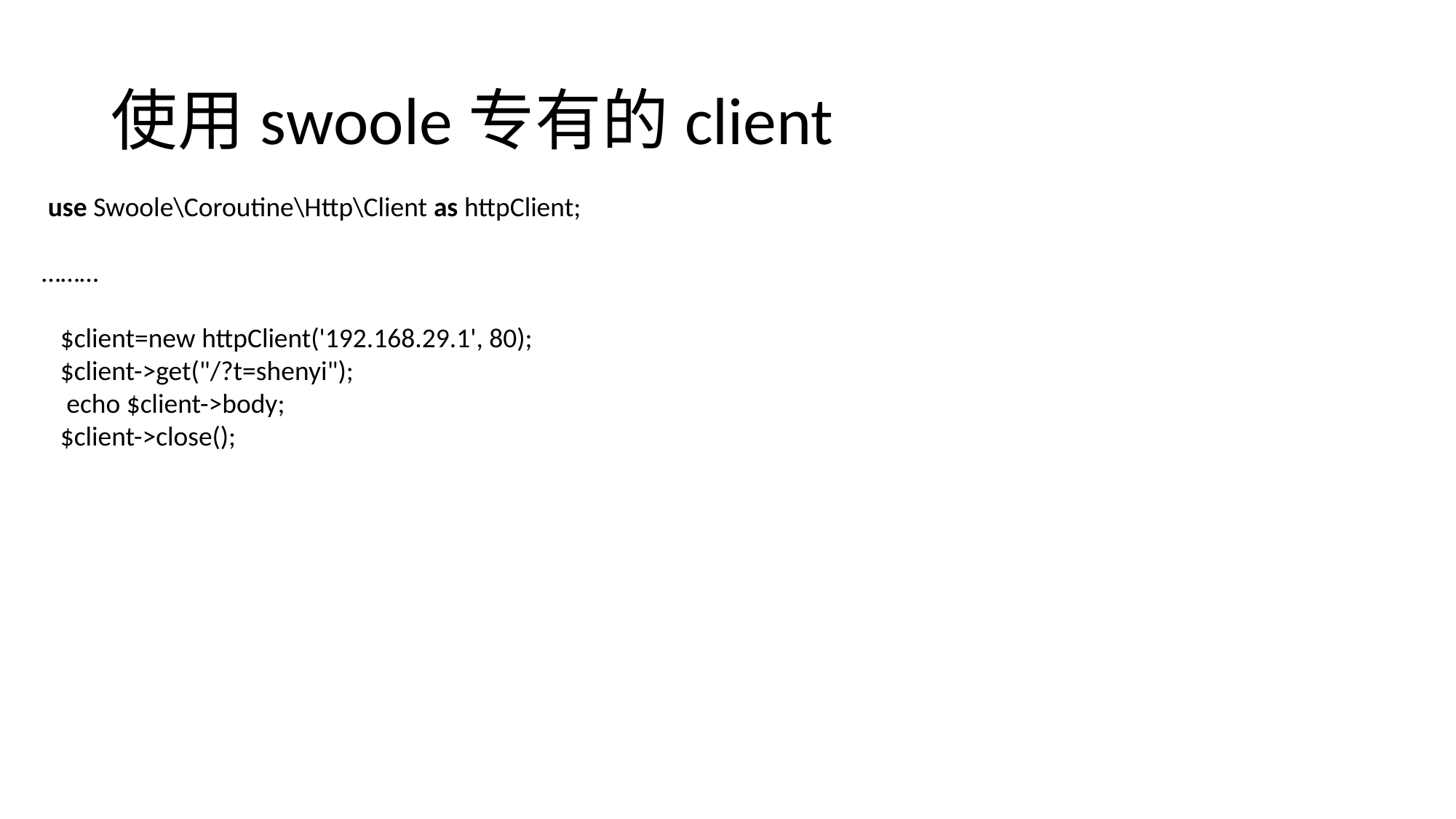

# 使用swoole专有的client
 use Swoole\Coroutine\Http\Client as httpClient;

………

   $client=new httpClient('192.168.29.1', 80);
   $client->get("/?t=shenyi");
    echo $client->body;
   $client->close();